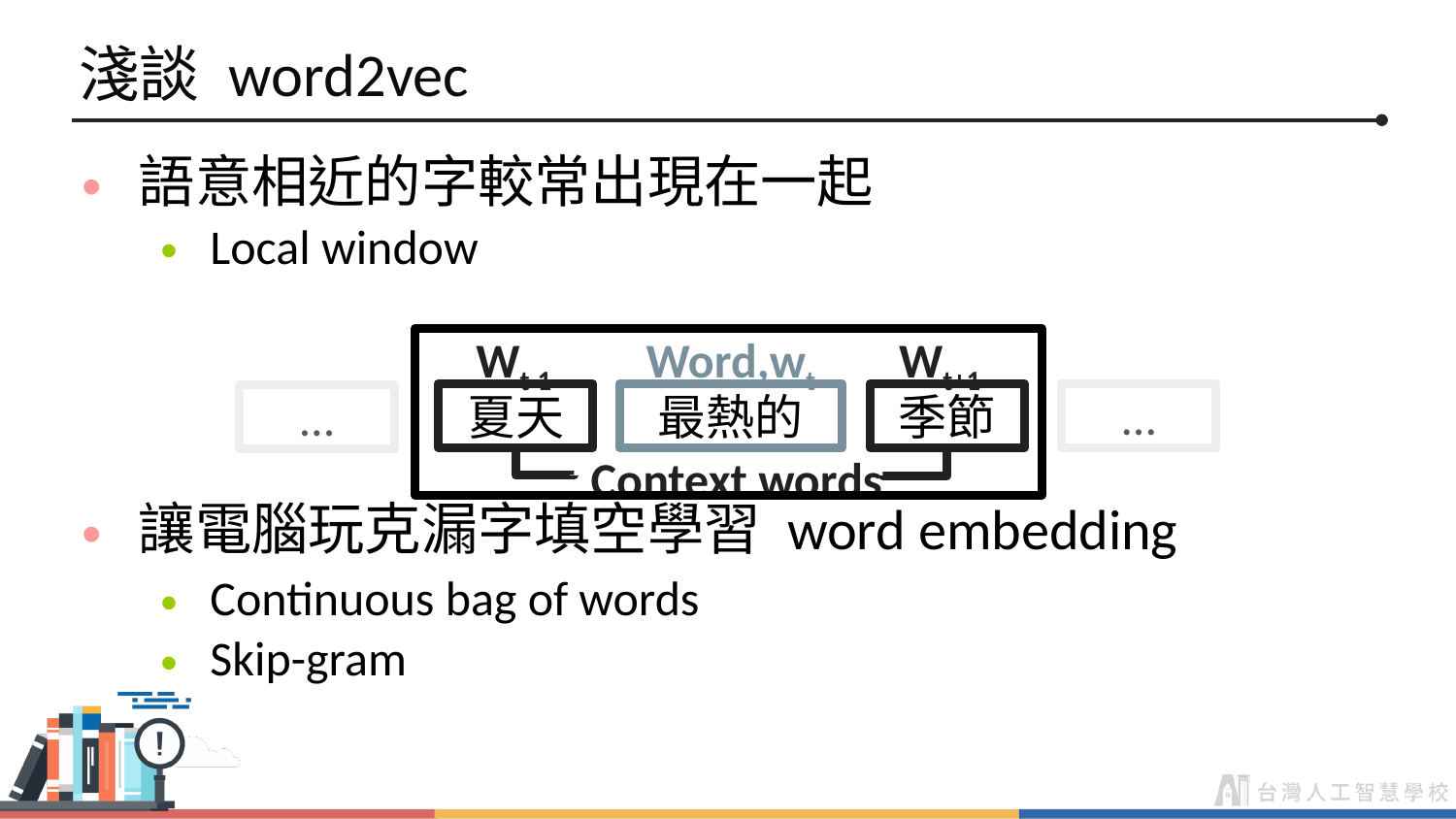

# 淺談 word2vec
語意相近的字較常出現在一起
Local window

讓電腦玩克漏字填空學習 word embedding
Continuous bag of words
Skip-gram

Wt-1
Word,wt
Wt+1

夏天
最熱的
季節
…
…
Context words